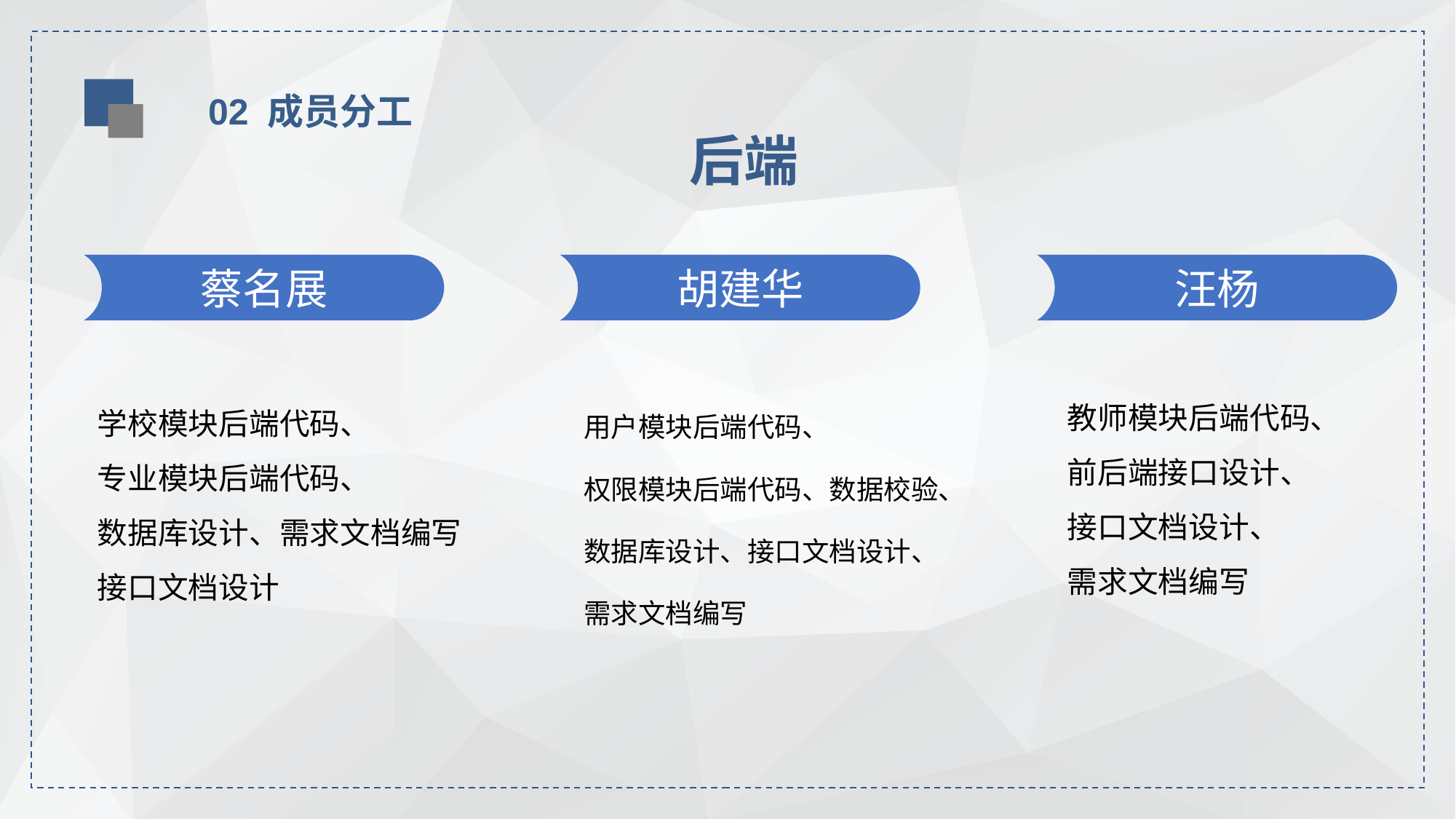

02 成员分工
后端
蔡名展
胡建华
汪杨
用户模块后端代码、
权限模块后端代码、数据校验、
数据库设计、接口文档设计、
需求文档编写
教师模块后端代码、
前后端接口设计、
接口文档设计、
需求文档编写
学校模块后端代码、
专业模块后端代码、
数据库设计、需求文档编写
接口文档设计